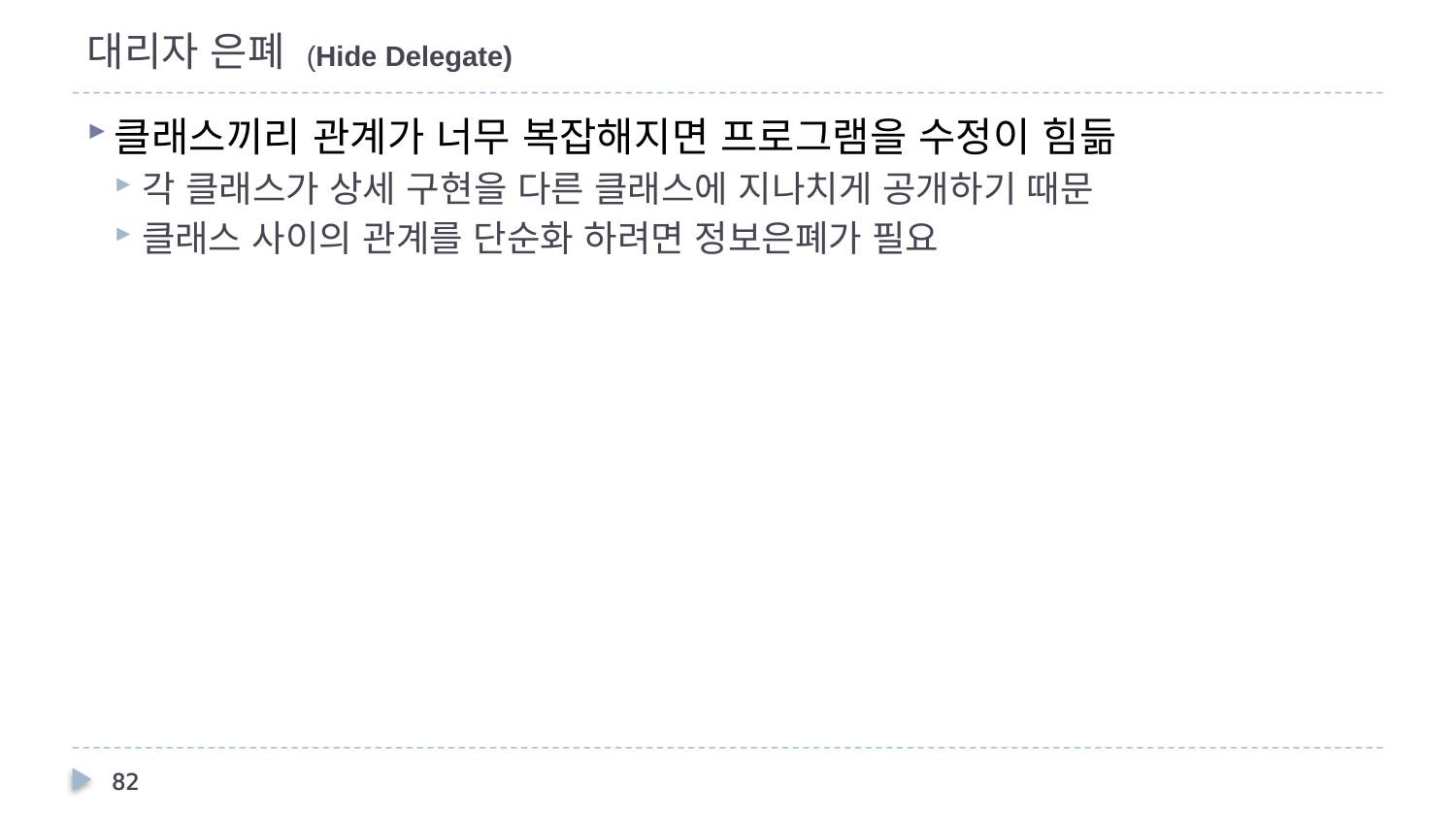

# 대리자 은폐 (Hide Delegate)
클래스끼리 관계가 너무 복잡해지면 프로그램을 수정이 힘듦
각 클래스가 상세 구현을 다른 클래스에 지나치게 공개하기 때문
클래스 사이의 관계를 단순화 하려면 정보은폐가 필요
82